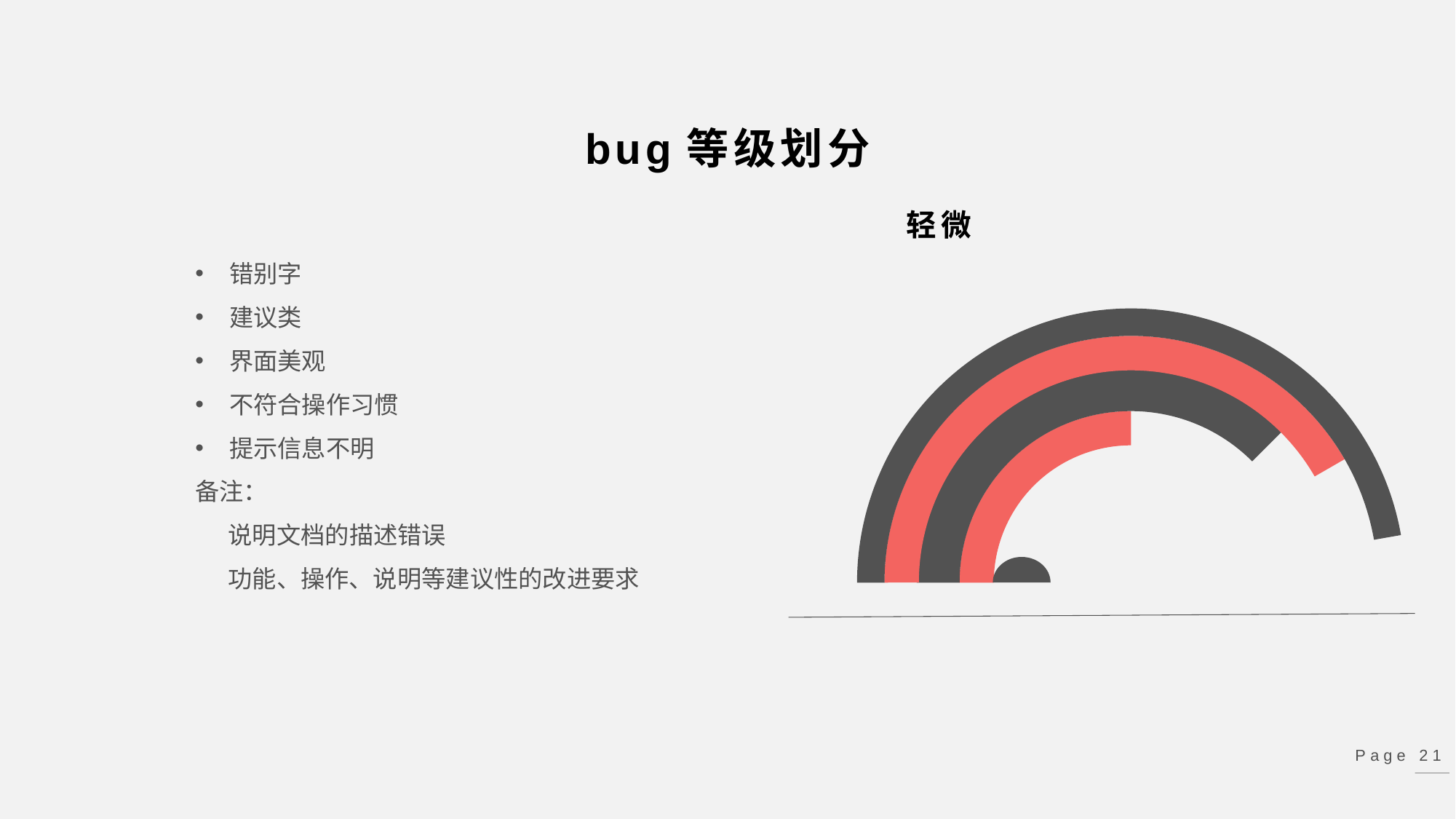

bug等级划分
轻微
错别字
建议类
界面美观
不符合操作习惯
提示信息不明
备注：
     说明文档的描述错误
     功能、操作、说明等建议性的改进要求

Page 21